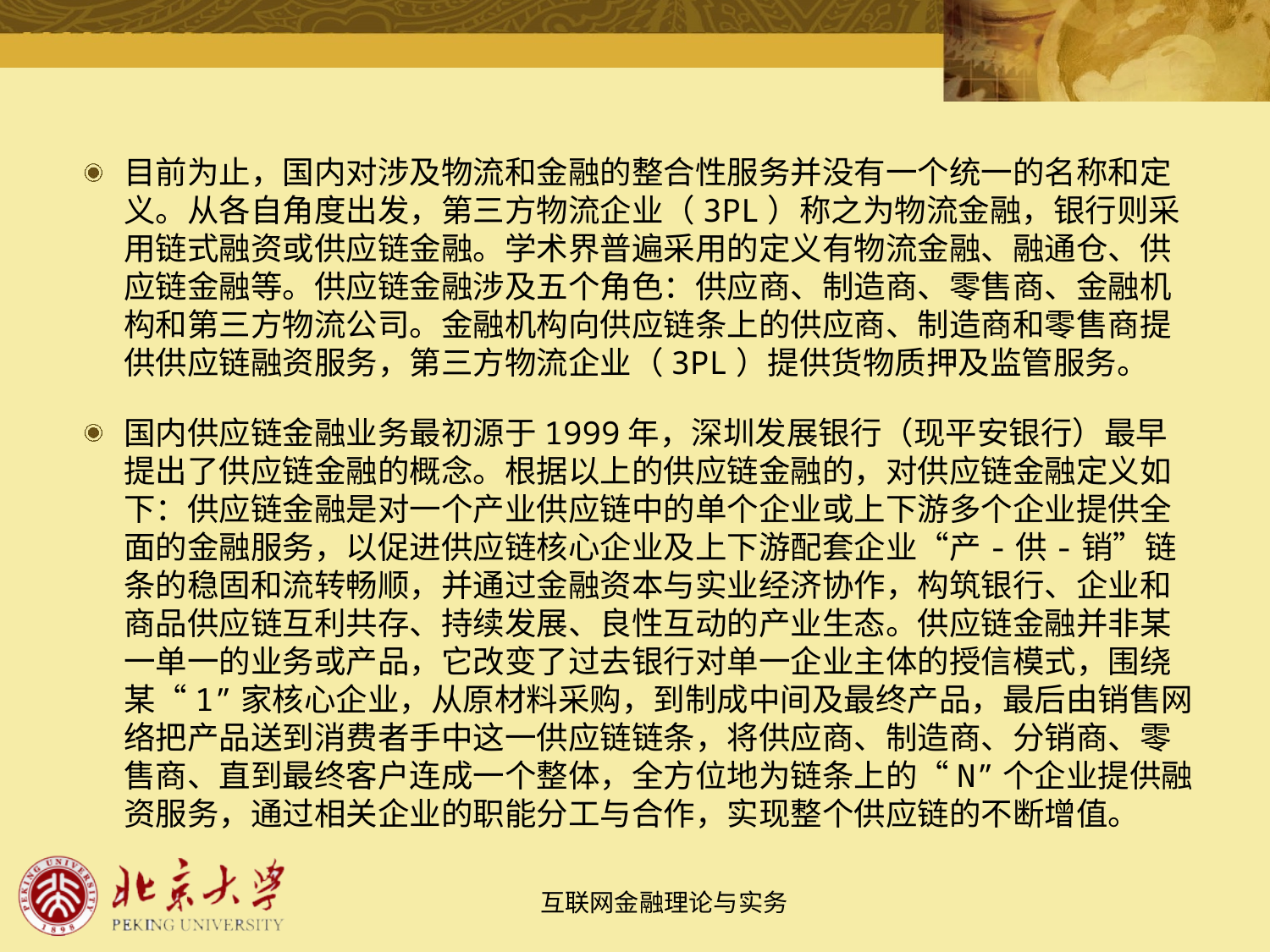

目前为止，国内对涉及物流和金融的整合性服务并没有一个统一的名称和定义。从各自角度出发，第三方物流企业（3PL）称之为物流金融，银行则采用链式融资或供应链金融。学术界普遍采用的定义有物流金融、融通仓、供应链金融等。供应链金融涉及五个角色：供应商、制造商、零售商、金融机构和第三方物流公司。金融机构向供应链条上的供应商、制造商和零售商提供供应链融资服务，第三方物流企业（3PL）提供货物质押及监管服务。
国内供应链金融业务最初源于1999年，深圳发展银行（现平安银行）最早提出了供应链金融的概念。根据以上的供应链金融的，对供应链金融定义如下：供应链金融是对一个产业供应链中的单个企业或上下游多个企业提供全面的金融服务，以促进供应链核心企业及上下游配套企业“产-供-销”链条的稳固和流转畅顺，并通过金融资本与实业经济协作，构筑银行、企业和商品供应链互利共存、持续发展、良性互动的产业生态。供应链金融并非某一单一的业务或产品，它改变了过去银行对单一企业主体的授信模式，围绕某“1”家核心企业，从原材料采购，到制成中间及最终产品，最后由销售网络把产品送到消费者手中这一供应链链条，将供应商、制造商、分销商、零售商、直到最终客户连成一个整体，全方位地为链条上的“N”个企业提供融资服务，通过相关企业的职能分工与合作，实现整个供应链的不断增值。